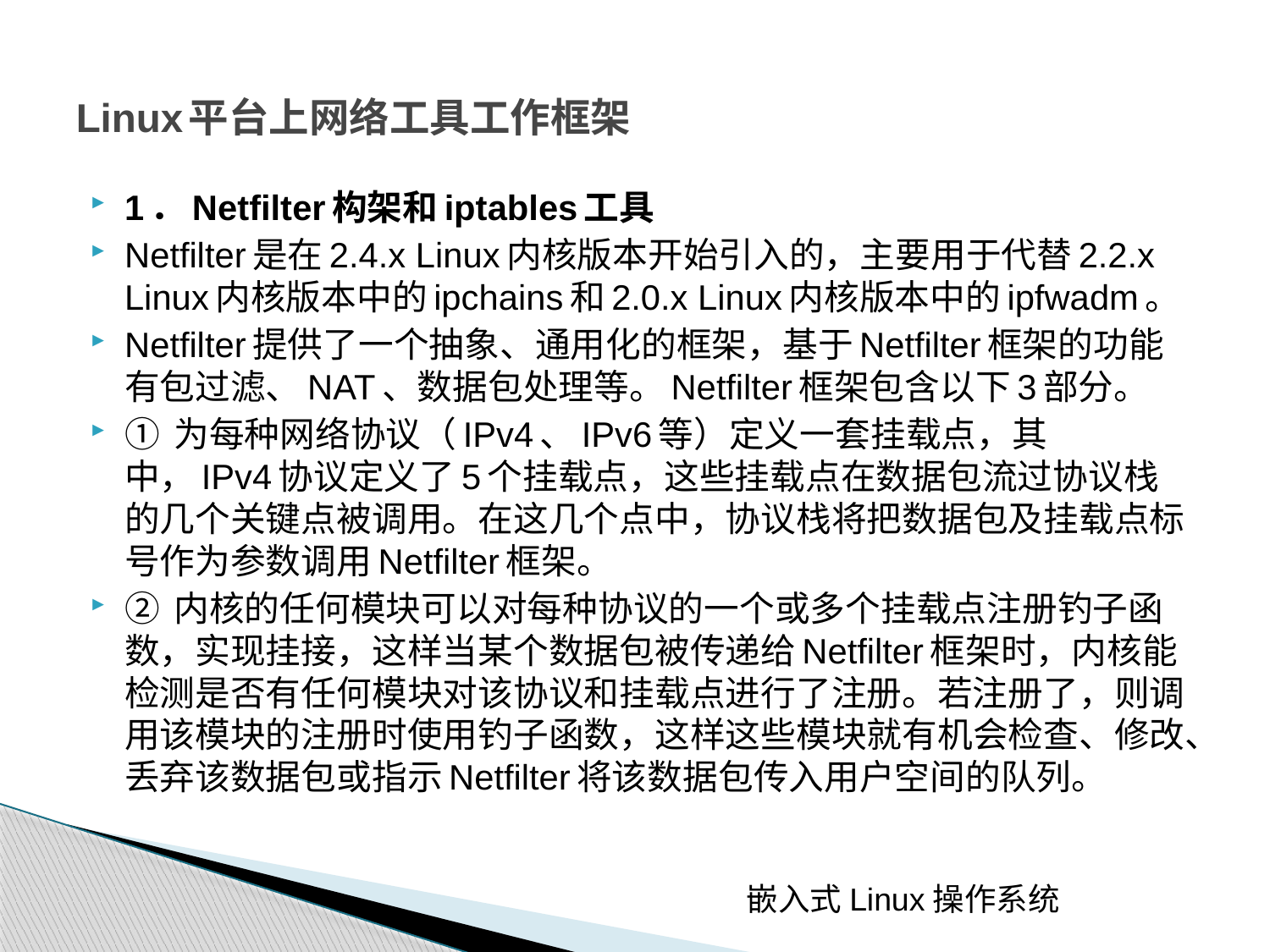

# Linux平台上网络工具工作框架
1．Netfilter构架和iptables工具
Netfilter是在2.4.x Linux内核版本开始引入的，主要用于代替2.2.x Linux内核版本中的ipchains和2.0.x Linux内核版本中的ipfwadm。
Netfilter提供了一个抽象、通用化的框架，基于Netfilter框架的功能有包过滤、NAT、数据包处理等。Netfilter框架包含以下3部分。
① 为每种网络协议（IPv4、IPv6等）定义一套挂载点，其中，IPv4协议定义了5个挂载点，这些挂载点在数据包流过协议栈的几个关键点被调用。在这几个点中，协议栈将把数据包及挂载点标号作为参数调用Netfilter框架。
② 内核的任何模块可以对每种协议的一个或多个挂载点注册钓子函数，实现挂接，这样当某个数据包被传递给Netfilter框架时，内核能检测是否有任何模块对该协议和挂载点进行了注册。若注册了，则调用该模块的注册时使用钓子函数，这样这些模块就有机会检查、修改、丢弃该数据包或指示Netfilter将该数据包传入用户空间的队列。

嵌入式Linux操作系统